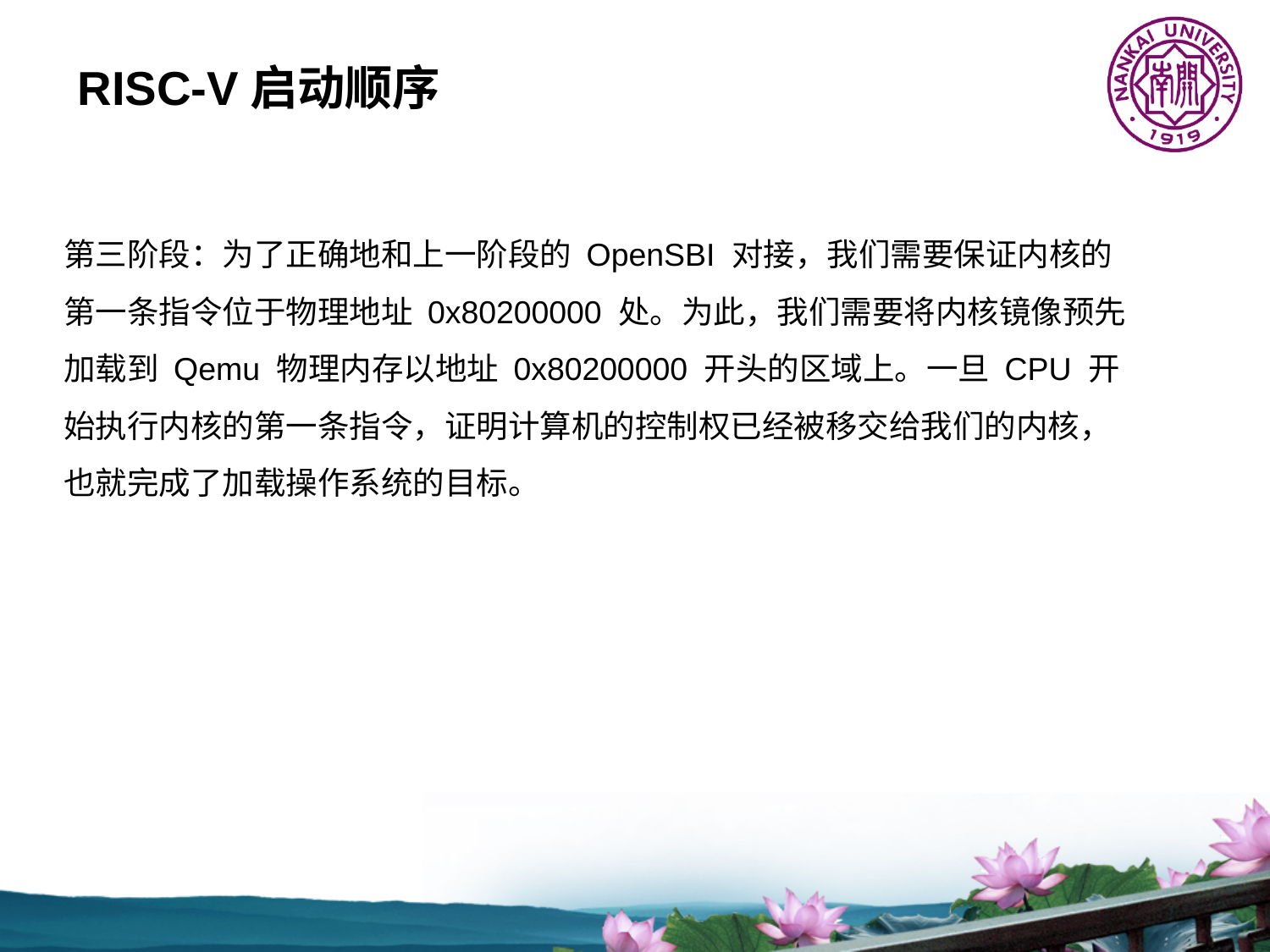

# RISC-V启动顺序
第三阶段：为了正确地和上一阶段的 OpenSBI 对接，我们需要保证内核的第一条指令位于物理地址 0x80200000 处。为此，我们需要将内核镜像预先加载到 Qemu 物理内存以地址 0x80200000 开头的区域上。一旦 CPU 开始执行内核的第一条指令，证明计算机的控制权已经被移交给我们的内核，也就完成了加载操作系统的目标。